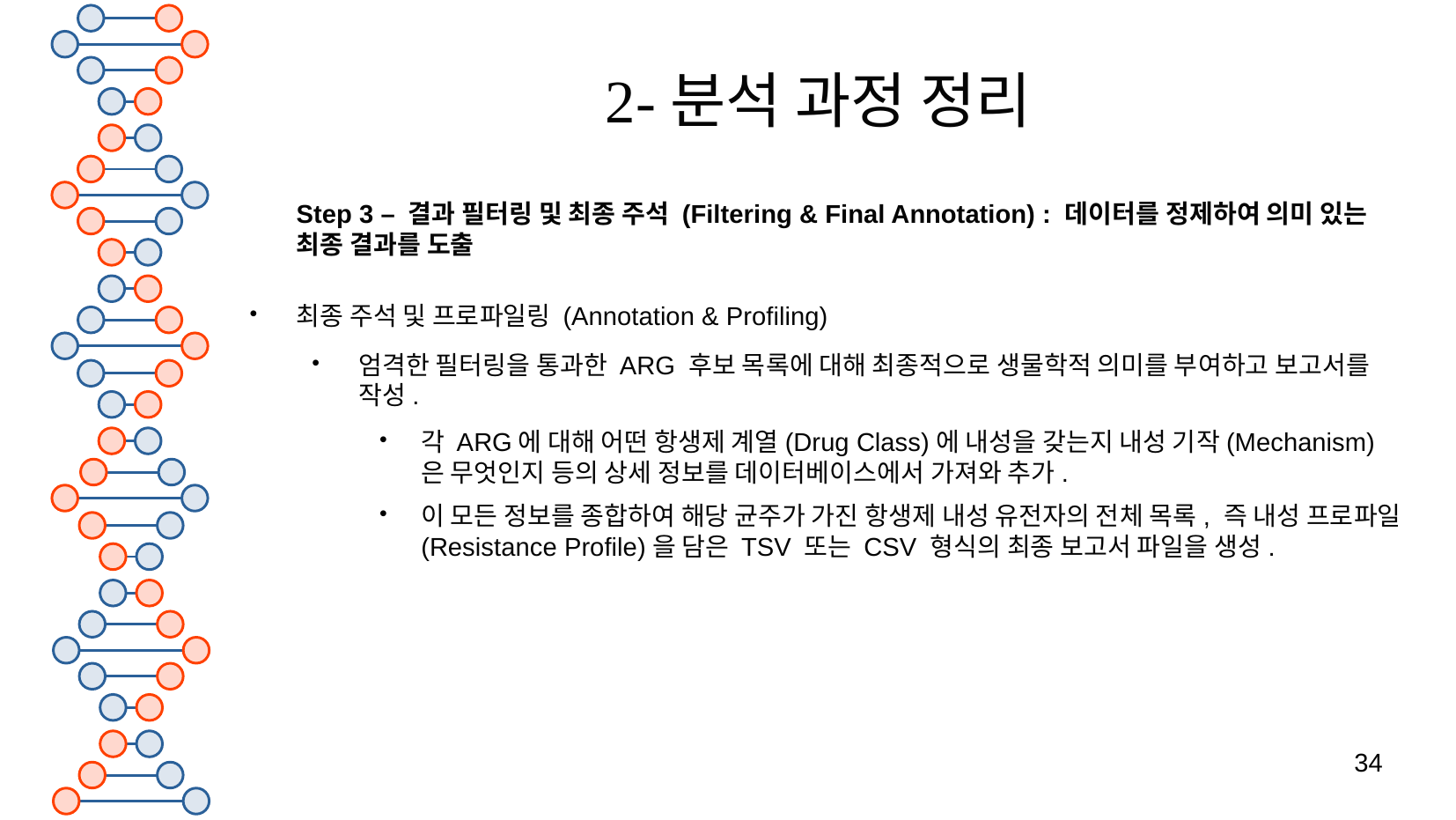

# 2-분석 과정 정리
Step 3 – 결과 필터링 및 최종 주석 (Filtering & Final Annotation) : 데이터를 정제하여 의미 있는 최종 결과를 도출
최종 주석 및 프로파일링 (Annotation & Profiling)
엄격한 필터링을 통과한 ARG 후보 목록에 대해 최종적으로 생물학적 의미를 부여하고 보고서를 작성.
각 ARG에 대해 어떤 항생제 계열(Drug Class)에 내성을 갖는지 내성 기작(Mechanism)은 무엇인지 등의 상세 정보를 데이터베이스에서 가져와 추가.
이 모든 정보를 종합하여 해당 균주가 가진 항생제 내성 유전자의 전체 목록, 즉 내성 프로파일(Resistance Profile)을 담은 TSV 또는 CSV 형식의 최종 보고서 파일을 생성.
34